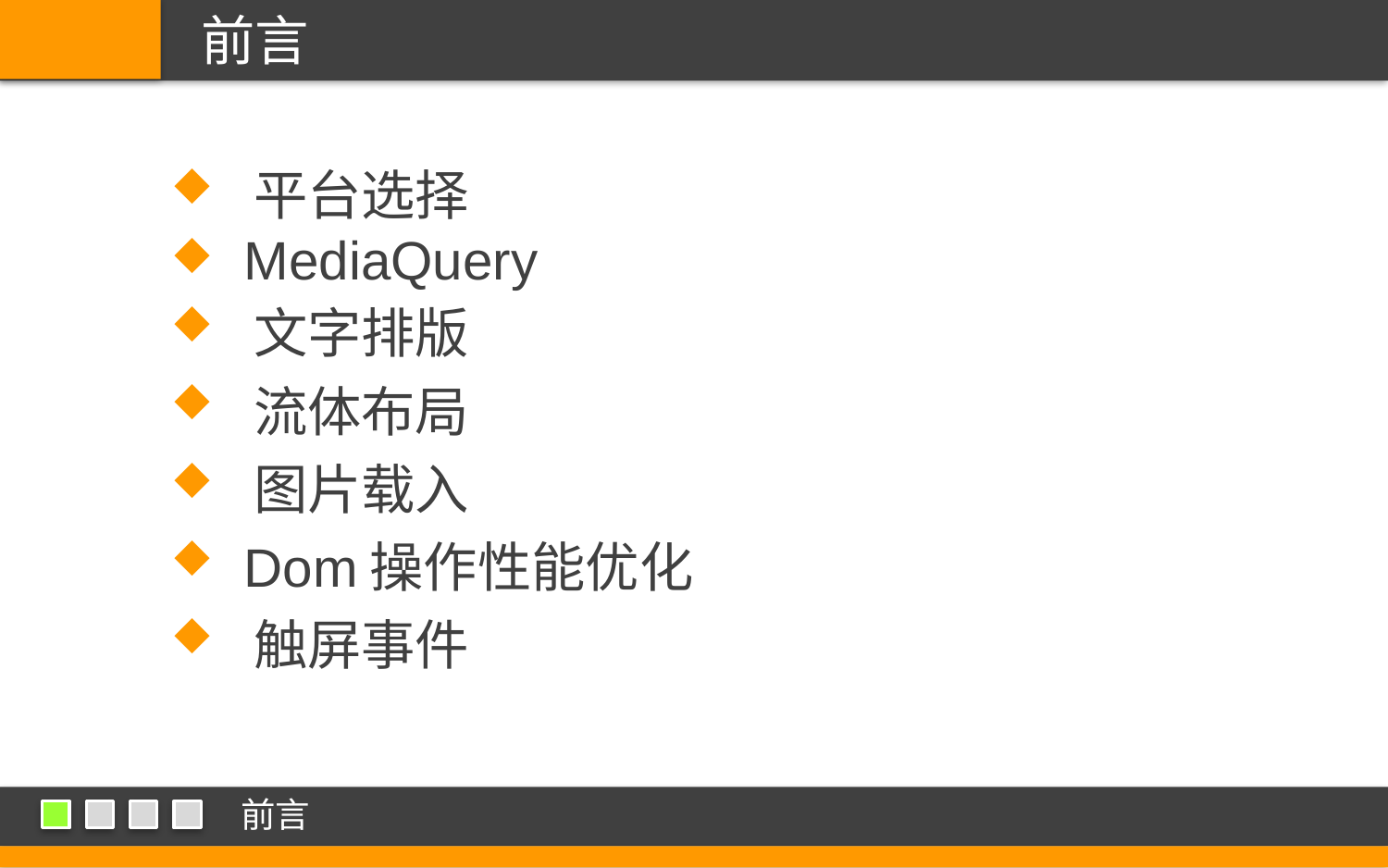

前言
  平台选择
  MediaQuery
  文字排版
  流体布局
  图片载入
  Dom操作性能优化
  触屏事件
前言